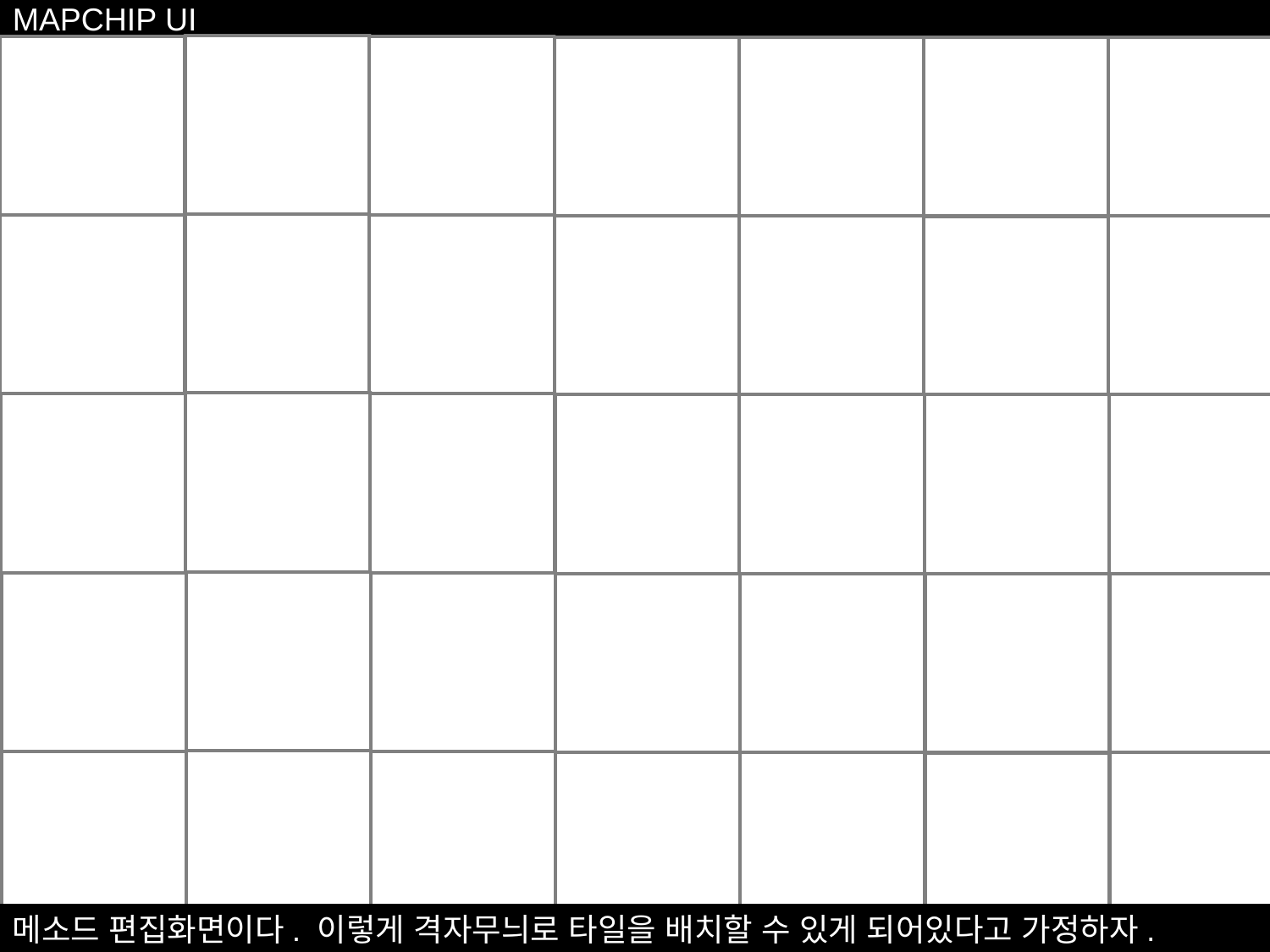

MAPCHIP UI

메소드 편집화면이다. 이렇게 격자무늬로 타일을 배치할 수 있게 되어있다고 가정하자.